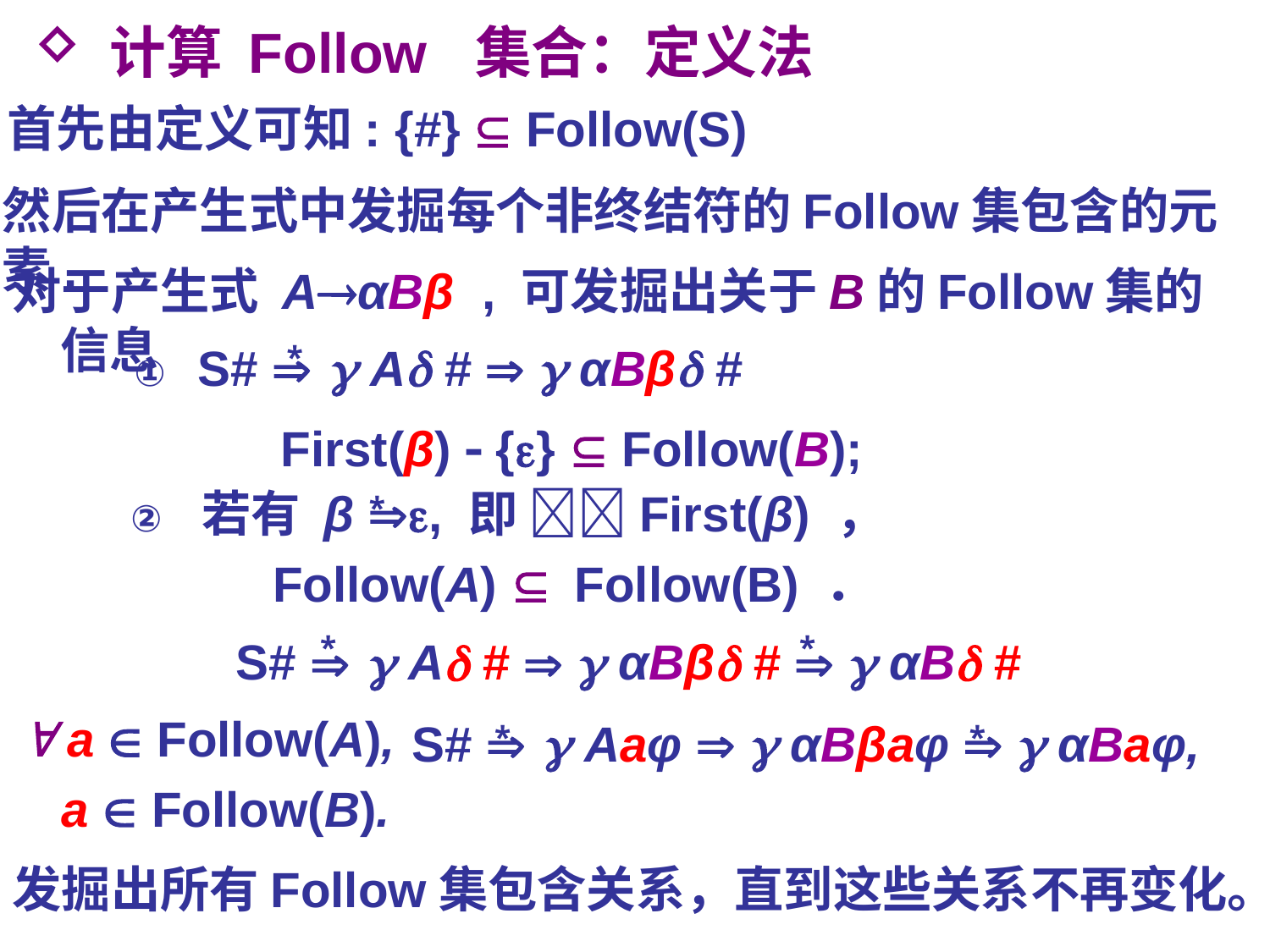

计算 Follow 集合：定义法
首先由定义可知: {#} ⊆ Follow(S)
然后在产生式中发掘每个非终结符的Follow集包含的元素.
对于产生式 A→αBβ  , 可发掘出关于B的Follow集的信息
*
S# ⇒ γ Aδ # ⇒ γ αBβδ #
First(β) − {ε} ⊆ Follow(B);
*
若有 β ⇒ε, 即 ε∈First(β) ，

Follow(A) ⊆  Follow(B) ．
*
*
S# ⇒ γ Aδ # ⇒ γ αBβδ # ⇒ γ αBδ #
∀ a ∈ Follow(A),
*
*
S# ⇒ γ Aaφ ⇒ γ αBβaφ ⇒ γ αBaφ,
a ∈ Follow(B).
发掘出所有Follow集包含关系，直到这些关系不再变化。